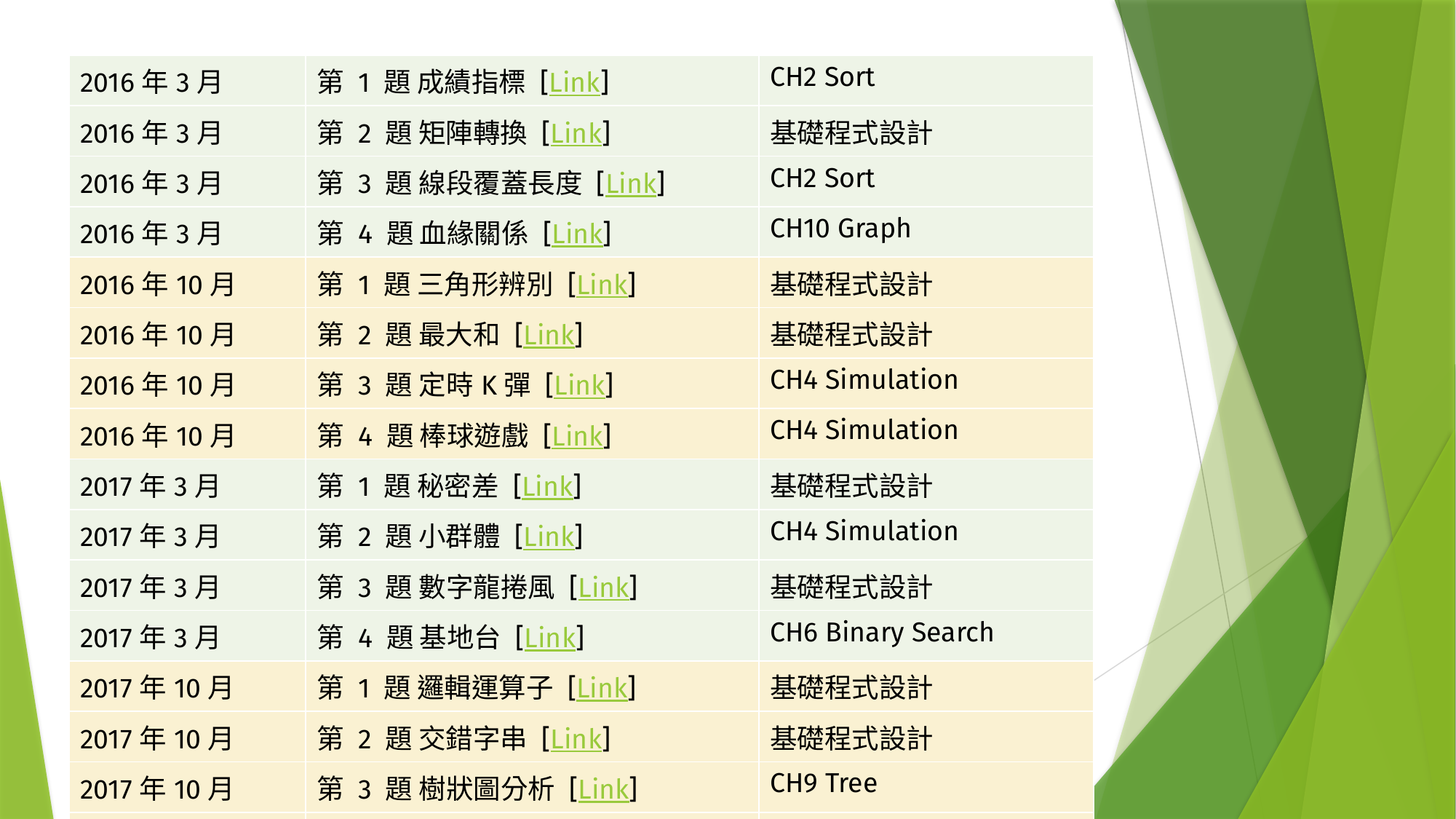

| 2016年3月 | 第 1 題 成績指標 [Link] | CH2 Sort |
| --- | --- | --- |
| 2016年3月 | 第 2 題 矩陣轉換 [Link] | 基礎程式設計 |
| 2016年3月 | 第 3 題 線段覆蓋長度 [Link] | CH2 Sort |
| 2016年3月 | 第 4 題 血緣關係 [Link] | CH10 Graph |
| 2016年10月 | 第 1 題 三角形辨別 [Link] | 基礎程式設計 |
| 2016年10月 | 第 2 題 最大和 [Link] | 基礎程式設計 |
| 2016年10月 | 第 3 題 定時K彈 [Link] | CH4 Simulation |
| 2016年10月 | 第 4 題 棒球遊戲 [Link] | CH4 Simulation |
| 2017年3月 | 第 1 題 秘密差 [Link] | 基礎程式設計 |
| 2017年3月 | 第 2 題 小群體 [Link] | CH4 Simulation |
| 2017年3月 | 第 3 題 數字龍捲風 [Link] | 基礎程式設計 |
| 2017年3月 | 第 4 題 基地台 [Link] | CH6 Binary Search |
| 2017年10月 | 第 1 題 邏輯運算子 [Link] | 基礎程式設計 |
| 2017年10月 | 第 2 題 交錯字串 [Link] | 基礎程式設計 |
| 2017年10月 | 第 3 題 樹狀圖分析 [Link] | CH9 Tree |
| 2017年10月 | 第 4 題 物品堆疊 [Link] | CH7 Greedy |